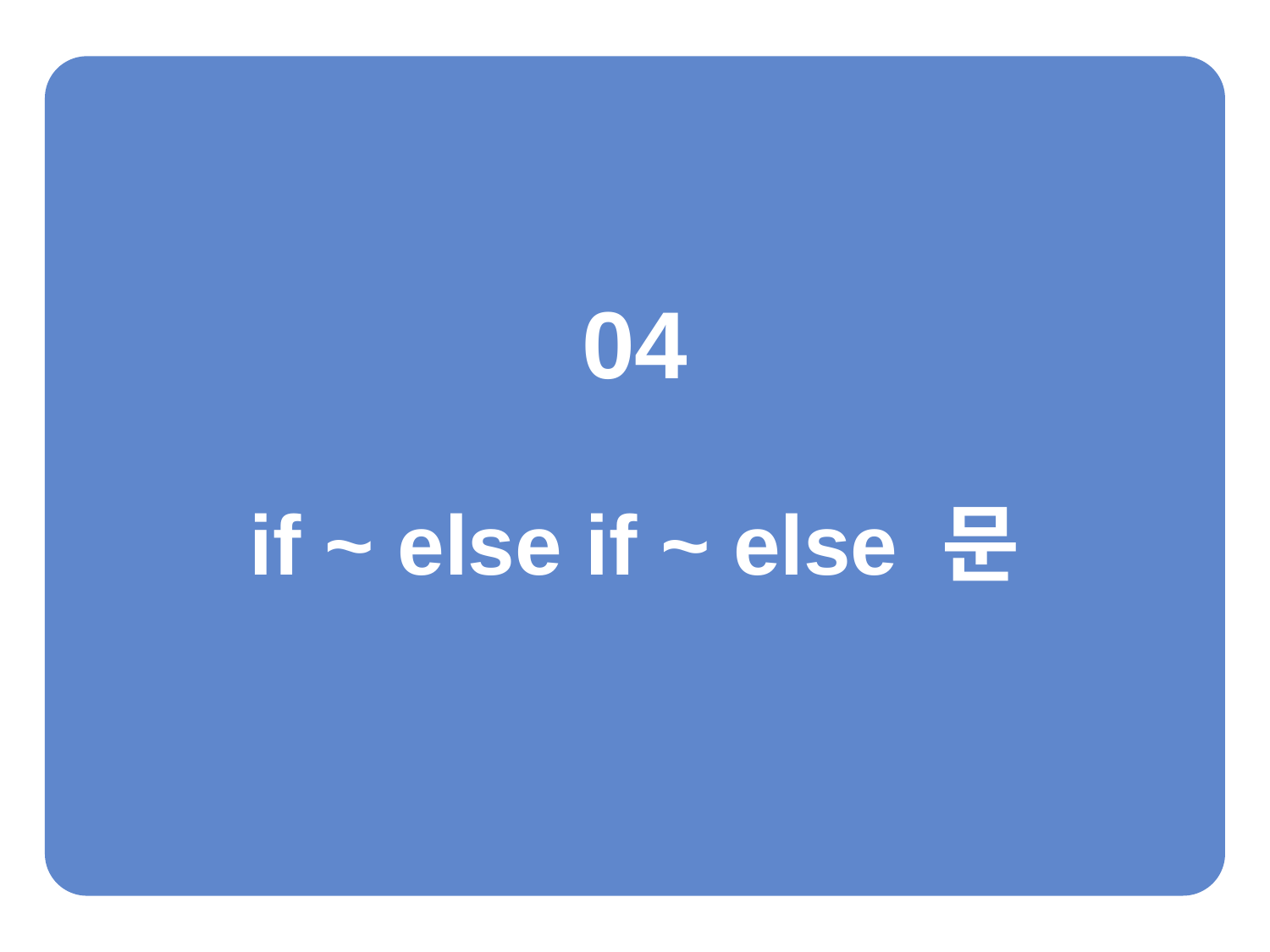

04
if ~ else if ~ else 문